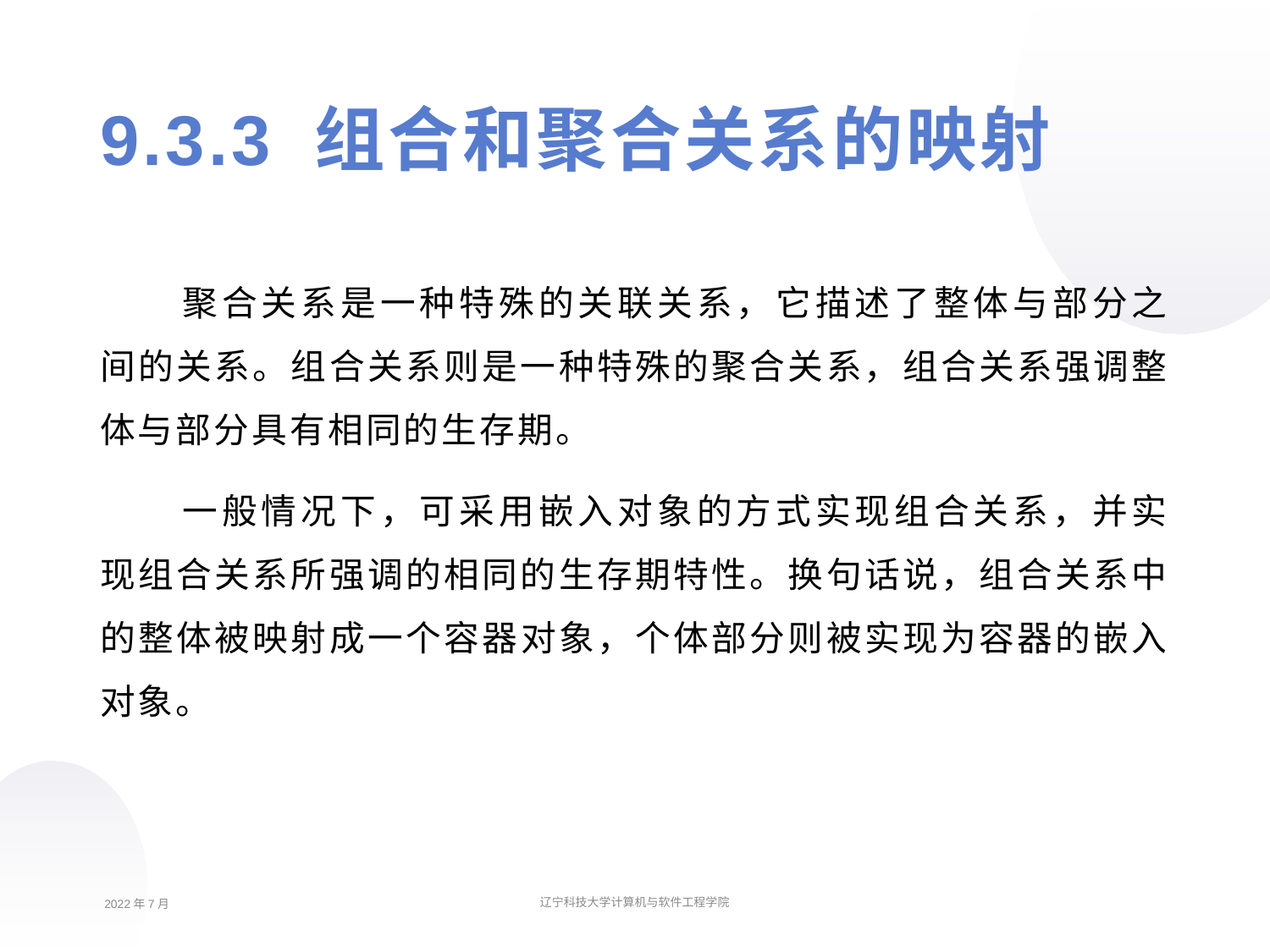

9.3.3 组合和聚合关系的映射
聚合关系是一种特殊的关联关系，它描述了整体与部分之间的关系。组合关系则是一种特殊的聚合关系，组合关系强调整体与部分具有相同的生存期。
一般情况下，可采用嵌入对象的方式实现组合关系，并实现组合关系所强调的相同的生存期特性。换句话说，组合关系中的整体被映射成一个容器对象，个体部分则被实现为容器的嵌入对象。

2022年7月
辽宁科技大学计算机与软件工程学院
58